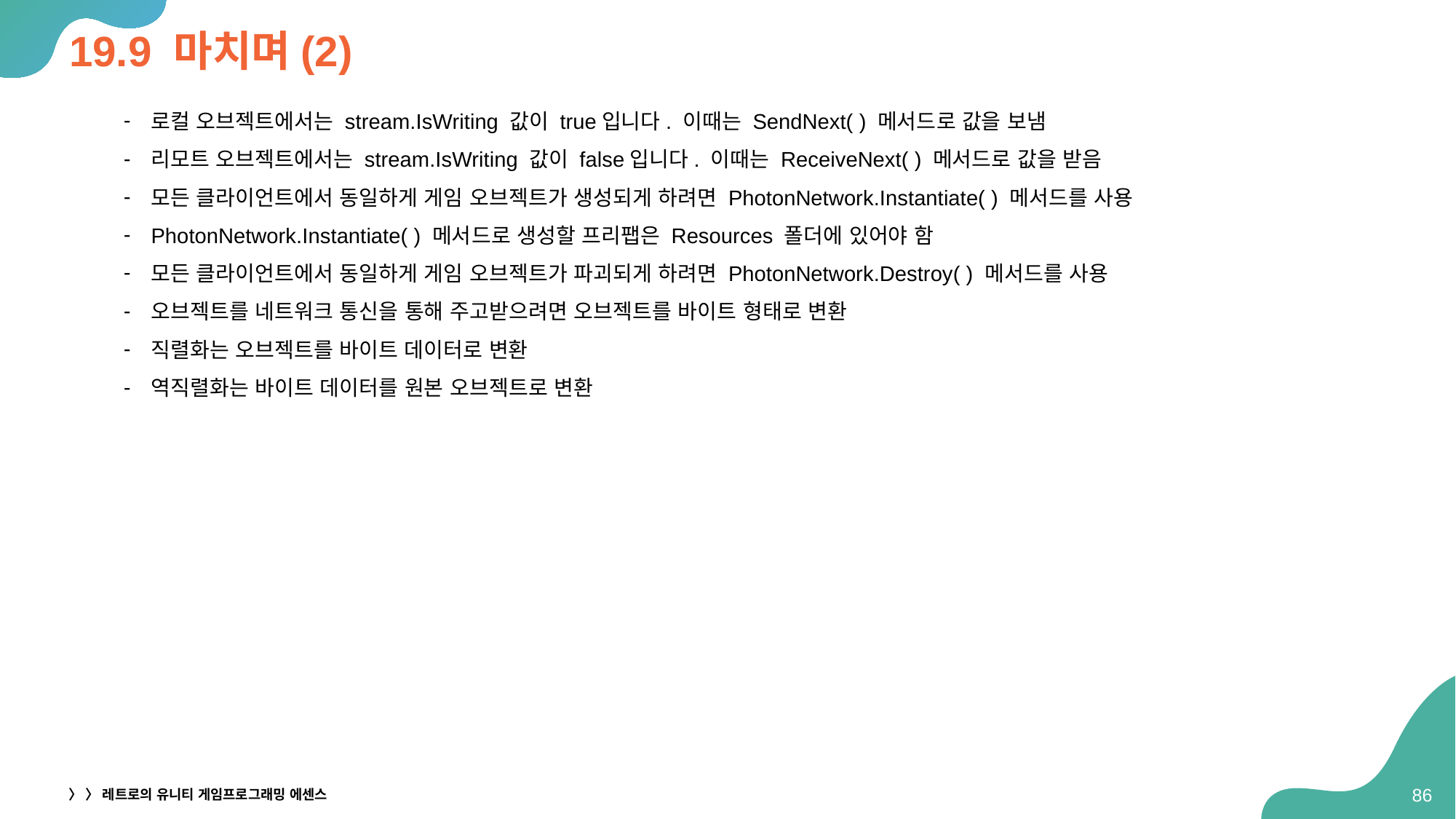

# 19.9 마치며(2)
로컬 오브젝트에서는 stream.IsWriting 값이 true입니다. 이때는 SendNext( ) 메서드로 값을 보냄
리모트 오브젝트에서는 stream.IsWriting 값이 false입니다. 이때는 ReceiveNext( ) 메서드로 값을 받음
모든 클라이언트에서 동일하게 게임 오브젝트가 생성되게 하려면 PhotonNetwork.Instantiate( ) 메서드를 사용
PhotonNetwork.Instantiate( ) 메서드로 생성할 프리팹은 Resources 폴더에 있어야 함
모든 클라이언트에서 동일하게 게임 오브젝트가 파괴되게 하려면 PhotonNetwork.Destroy( ) 메서드를 사용
오브젝트를 네트워크 통신을 통해 주고받으려면 오브젝트를 바이트 형태로 변환
직렬화는 오브젝트를 바이트 데이터로 변환
역직렬화는 바이트 데이터를 원본 오브젝트로 변환
86